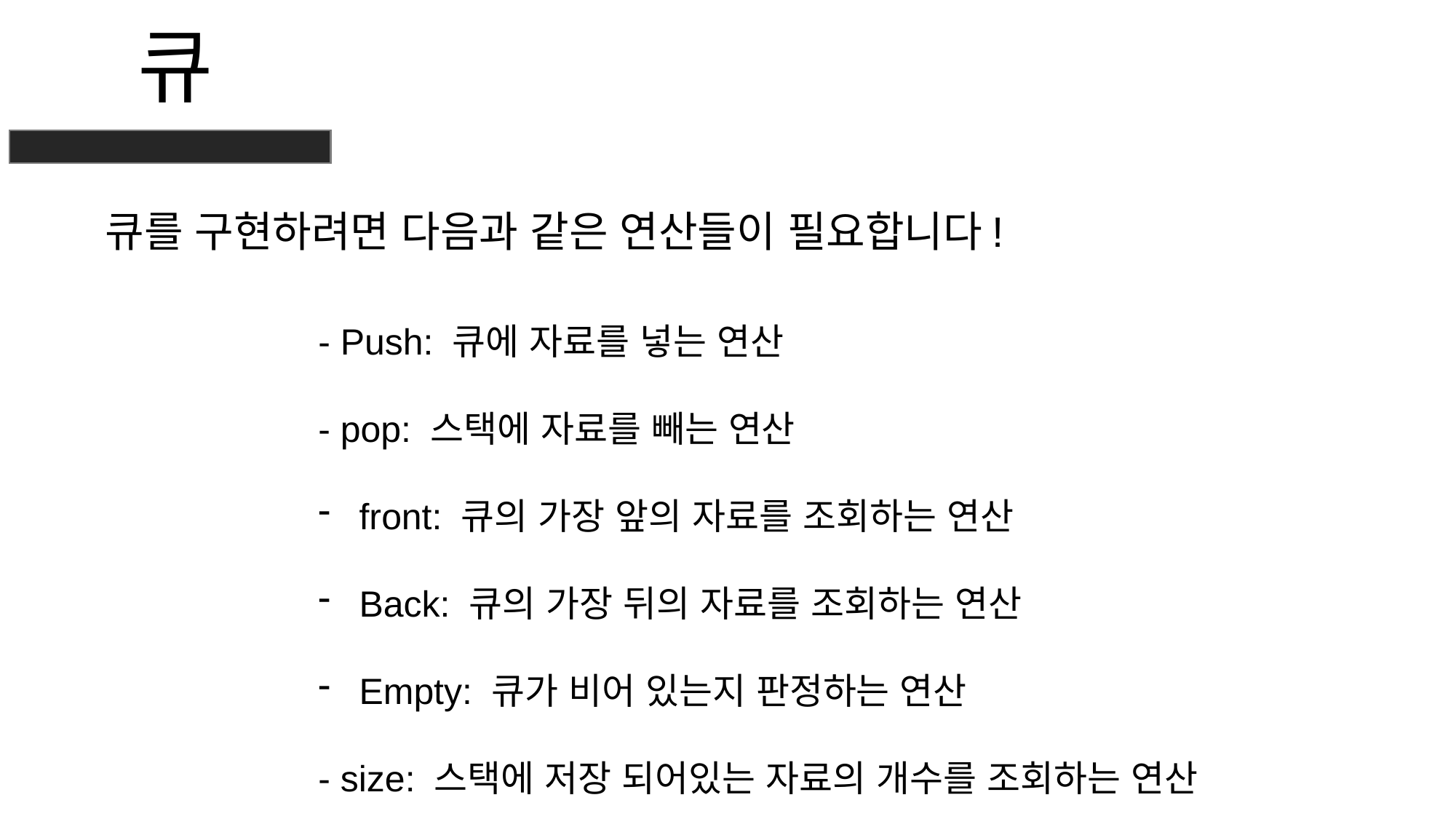

큐

큐를 구현하려면 다음과 같은 연산들이 필요합니다!
- Push: 큐에 자료를 넣는 연산

- pop: 스택에 자료를 빼는 연산

front: 큐의 가장 앞의 자료를 조회하는 연산

Back: 큐의 가장 뒤의 자료를 조회하는 연산

Empty: 큐가 비어 있는지 판정하는 연산

- size: 스택에 저장 되어있는 자료의 개수를 조회하는 연산